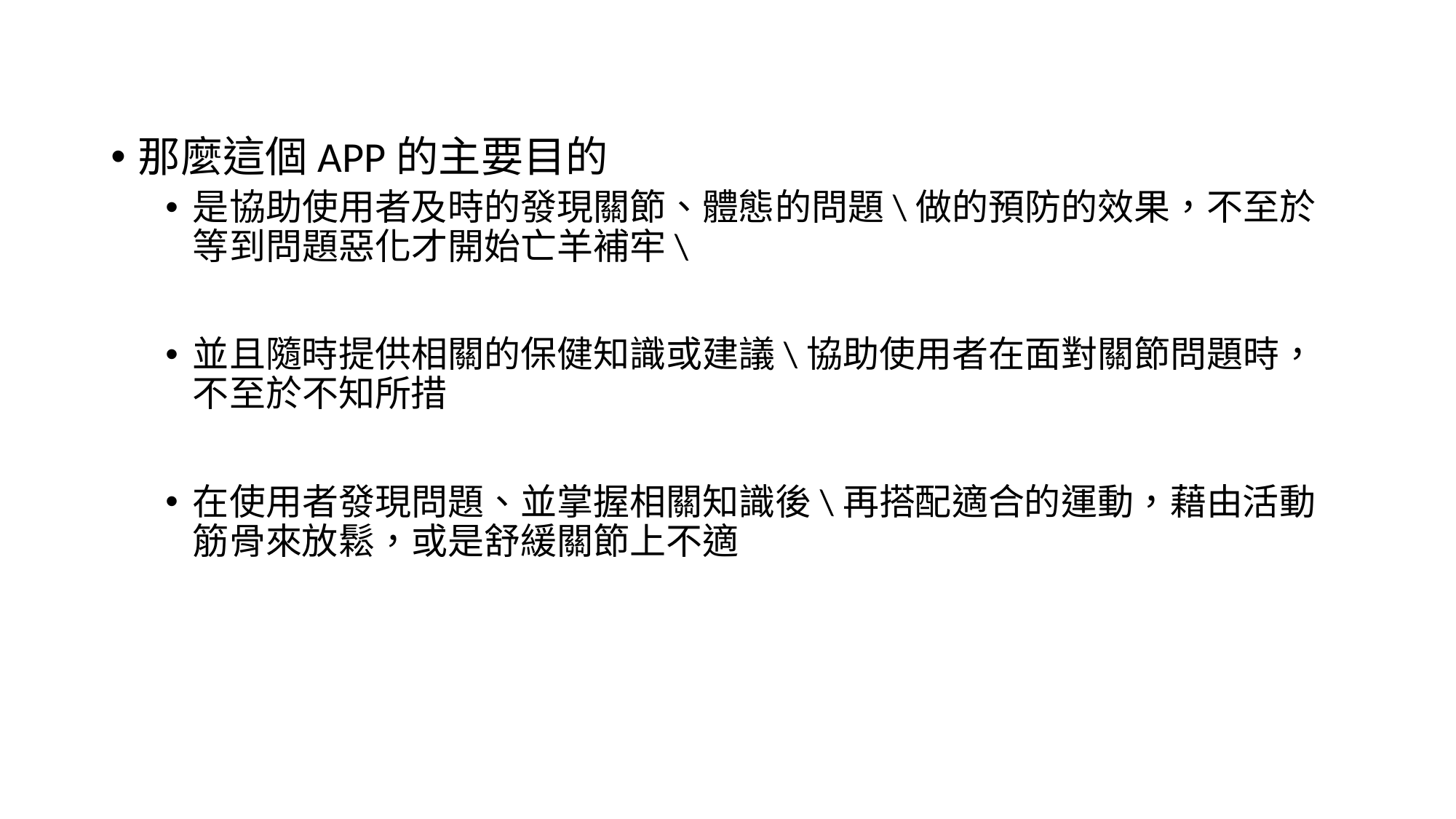

那麼這個APP的主要目的
是協助使用者及時的發現關節、體態的問題\做的預防的效果，不至於等到問題惡化才開始亡羊補牢\

並且隨時提供相關的保健知識或建議\協助使用者在面對關節問題時，不至於不知所措

在使用者發現問題、並掌握相關知識後\再搭配適合的運動，藉由活動筋骨來放鬆，或是舒緩關節上不適